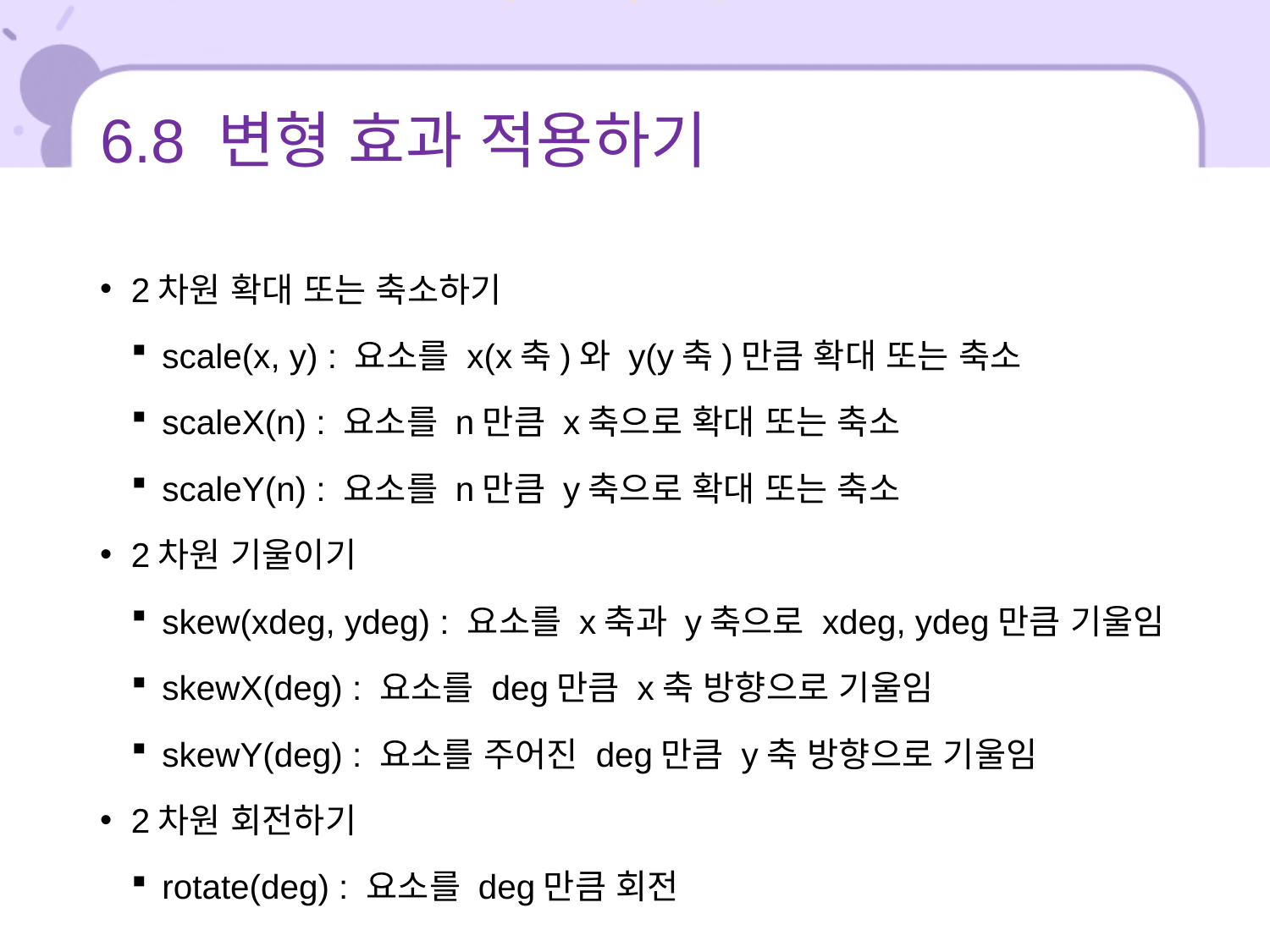

# 6.8 변형 효과 적용하기
2차원 확대 또는 축소하기
scale(x, y) : 요소를 x(x축)와 y(y축)만큼 확대 또는 축소
scaleX(n) : 요소를 n만큼 x축으로 확대 또는 축소
scaleY(n) : 요소를 n만큼 y축으로 확대 또는 축소
2차원 기울이기
skew(xdeg, ydeg) : 요소를 x축과 y축으로 xdeg, ydeg만큼 기울임
skewX(deg) : 요소를 deg만큼 x축 방향으로 기울임
skewY(deg) : 요소를 주어진 deg만큼 y축 방향으로 기울임
2차원 회전하기
rotate(deg) : 요소를 deg만큼 회전